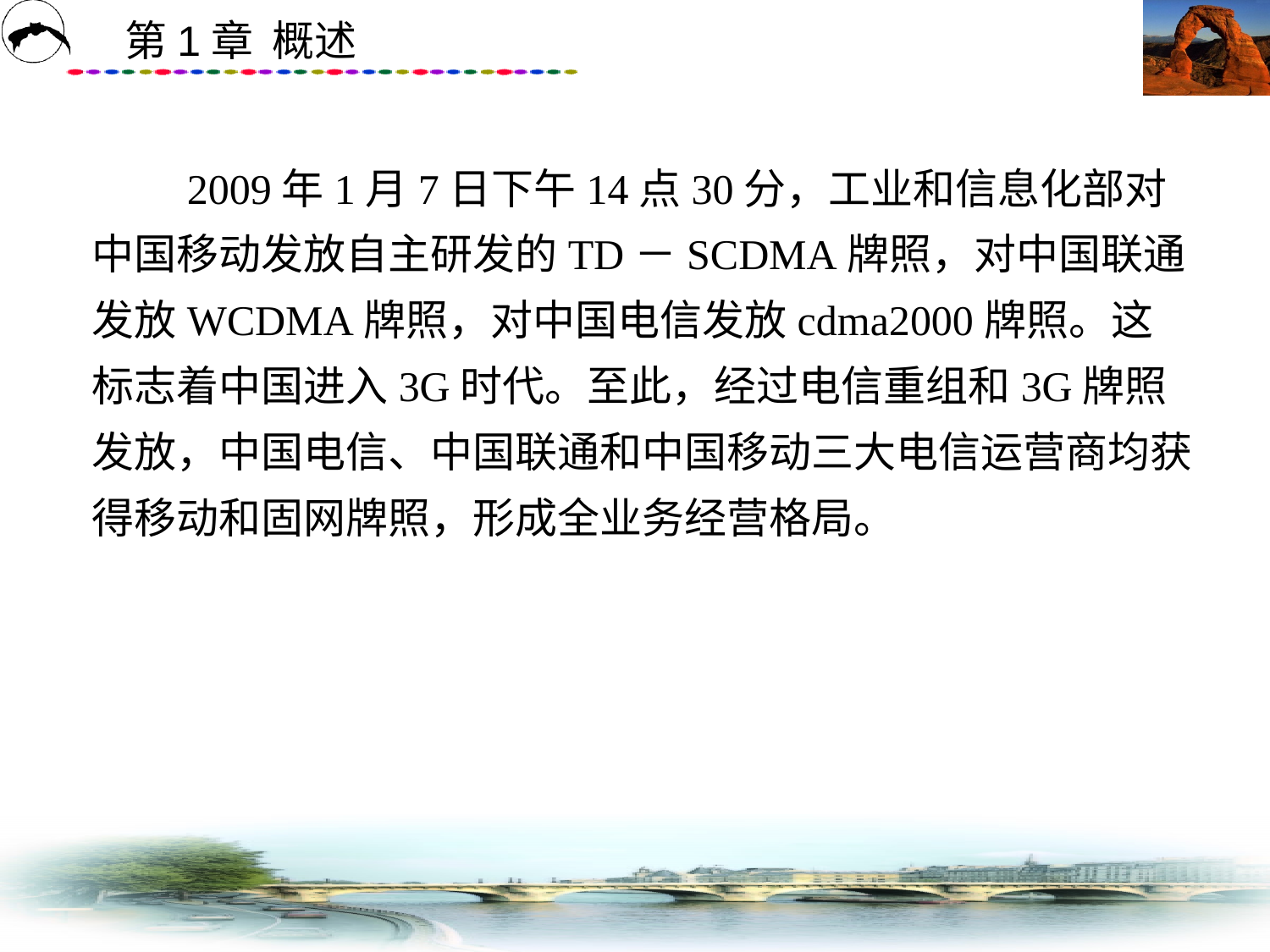

# 2009年1月7日下午14点30分，工业和信息化部对中国移动发放自主研发的TD－SCDMA牌照，对中国联通发放WCDMA牌照，对中国电信发放cdma2000牌照。这标志着中国进入3G时代。至此，经过电信重组和3G牌照发放，中国电信、中国联通和中国移动三大电信运营商均获得移动和固网牌照，形成全业务经营格局。